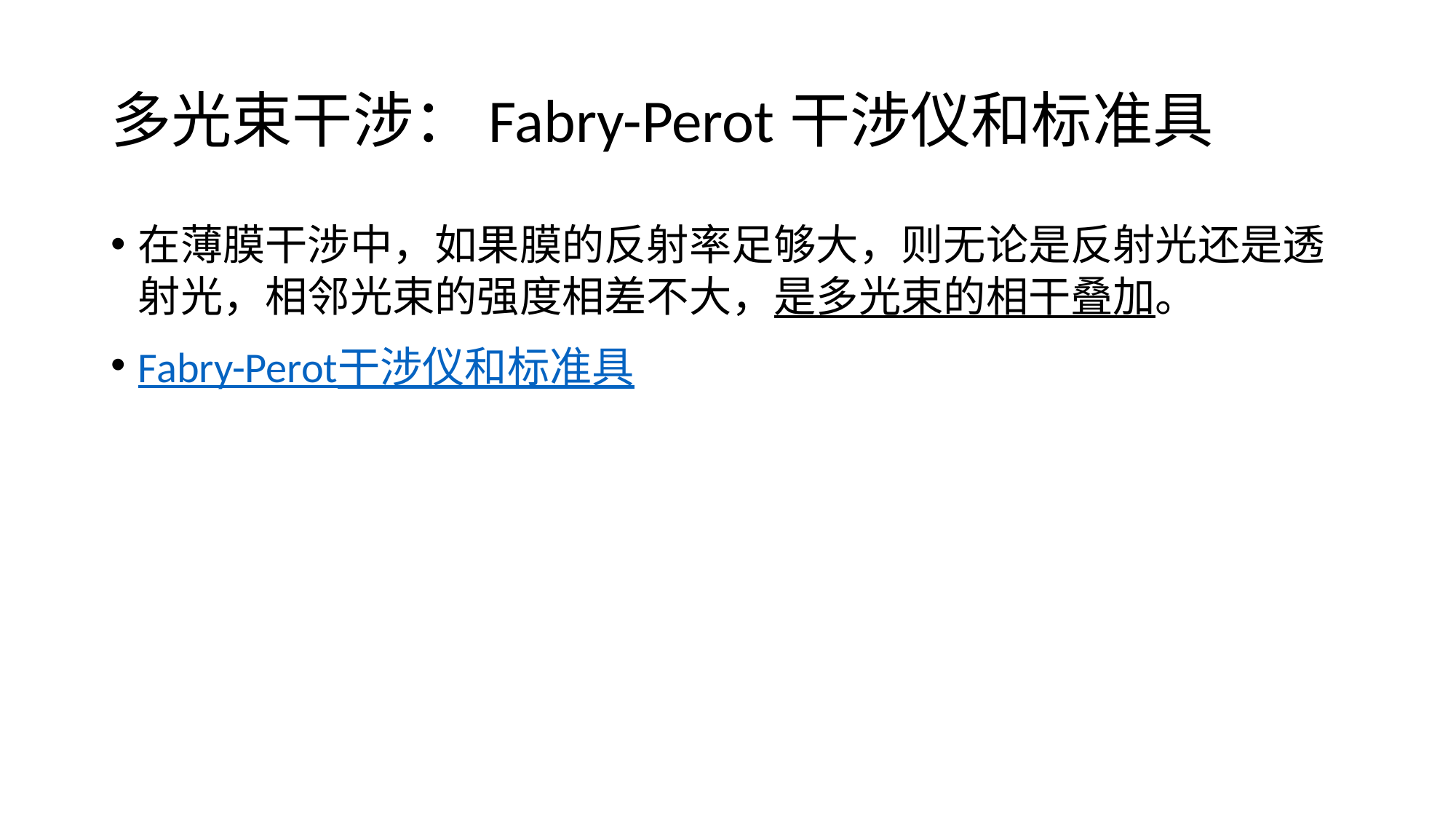

# 多光束干涉：Fabry-Perot干涉仪和标准具
在薄膜干涉中，如果膜的反射率足够大，则无论是反射光还是透射光，相邻光束的强度相差不大，是多光束的相干叠加。
Fabry-Perot干涉仪和标准具